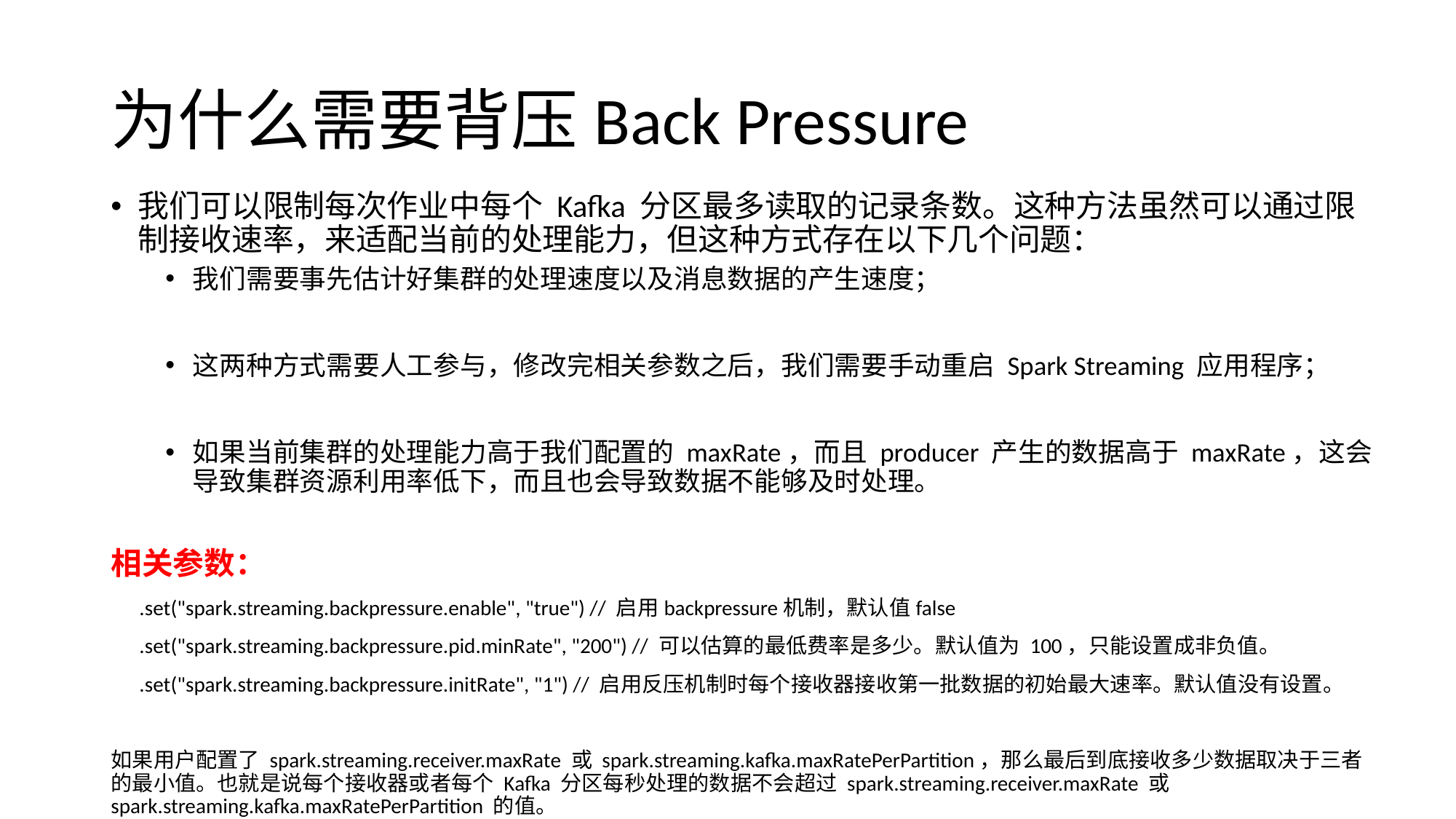

# 为什么需要背压Back Pressure
我们可以限制每次作业中每个 Kafka 分区最多读取的记录条数。这种方法虽然可以通过限制接收速率，来适配当前的处理能力，但这种方式存在以下几个问题：
我们需要事先估计好集群的处理速度以及消息数据的产生速度；

这两种方式需要人工参与，修改完相关参数之后，我们需要手动重启 Spark Streaming 应用程序；

如果当前集群的处理能力高于我们配置的 maxRate，而且 producer 产生的数据高于 maxRate，这会导致集群资源利用率低下，而且也会导致数据不能够及时处理。

相关参数：
      .set("spark.streaming.backpressure.enable", "true") // 启用backpressure机制，默认值false
      .set("spark.streaming.backpressure.pid.minRate", "200") // 可以估算的最低费率是多少。默认值为 100，只能设置成非负值。
      .set("spark.streaming.backpressure.initRate", "1") // 启用反压机制时每个接收器接收第一批数据的初始最大速率。默认值没有设置。

如果用户配置了 spark.streaming.receiver.maxRate 或 spark.streaming.kafka.maxRatePerPartition，那么最后到底接收多少数据取决于三者的最小值。也就是说每个接收器或者每个 Kafka 分区每秒处理的数据不会超过 spark.streaming.receiver.maxRate 或 spark.streaming.kafka.maxRatePerPartition 的值。